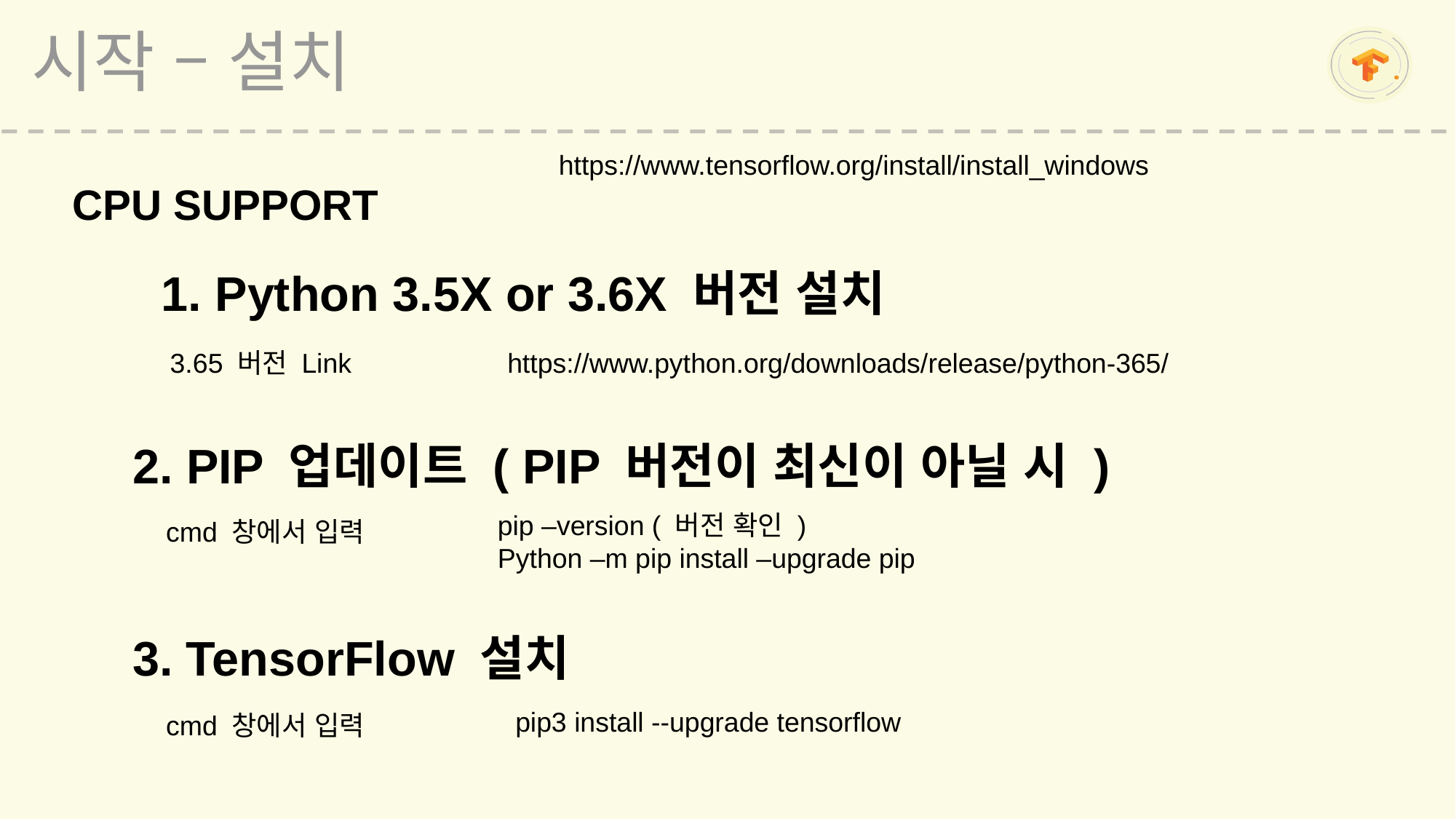

# 시작 – 설치
https://www.tensorflow.org/install/install_windows
CPU SUPPORT
1. Python 3.5X or 3.6X 버전 설치
3.65 버전 Link
https://www.python.org/downloads/release/python-365/
2. PIP 업데이트 ( PIP 버전이 최신이 아닐 시 )
pip –version ( 버전 확인 )
Python –m pip install –upgrade pip
cmd 창에서 입력
3. TensorFlow 설치
pip3 install --upgrade tensorflow
cmd 창에서 입력